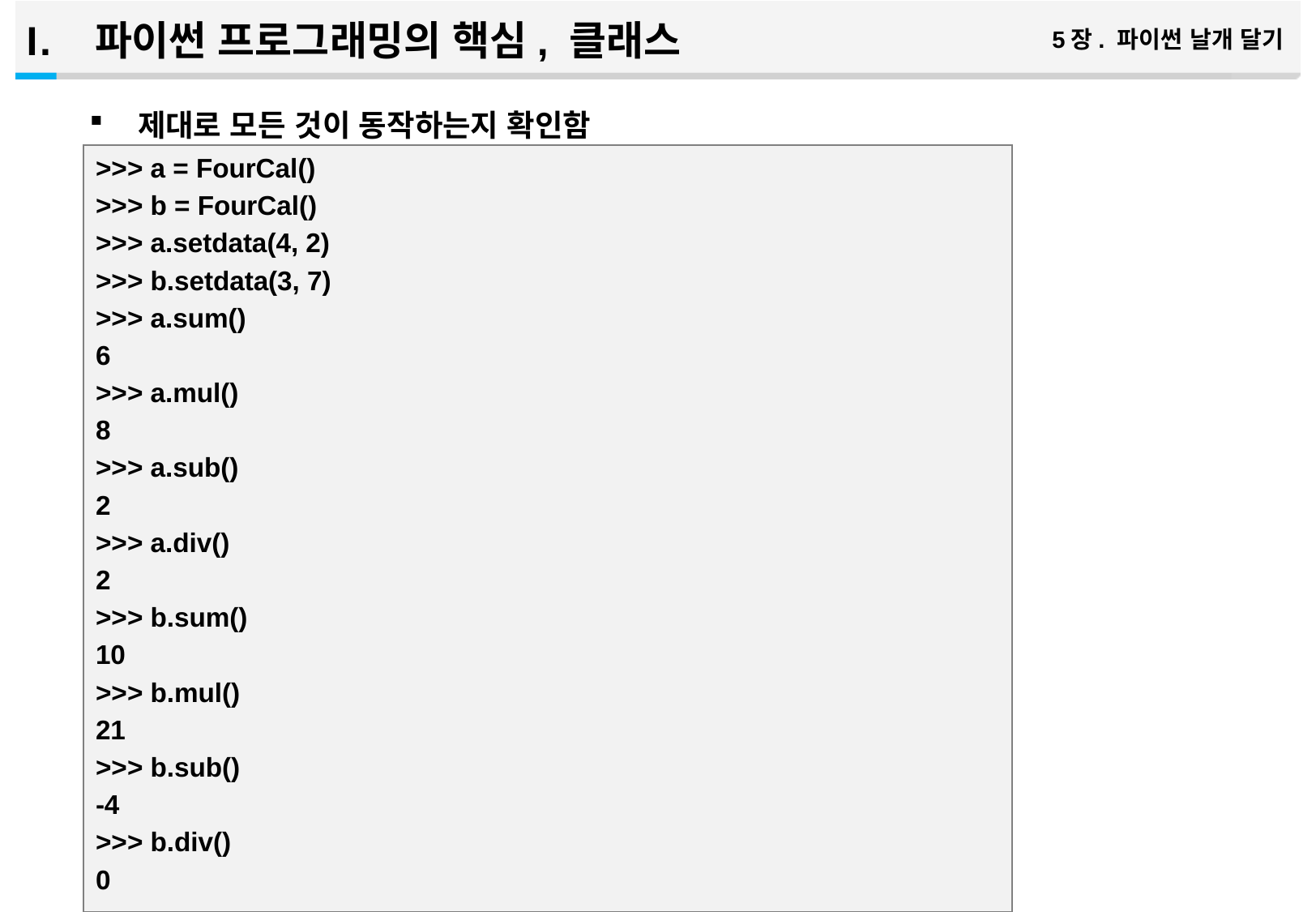

파이썬 프로그래밍의 핵심, 클래스
5장. 파이썬 날개 달기
제대로 모든 것이 동작하는지 확인함

>>> a = FourCal()
>>> b = FourCal()
>>> a.setdata(4, 2)
>>> b.setdata(3, 7)
>>> a.sum()
6
>>> a.mul()
8
>>> a.sub()
2
>>> a.div()
2
>>> b.sum()
10
>>> b.mul()
21
>>> b.sub()
-4
>>> b.div()
0

36